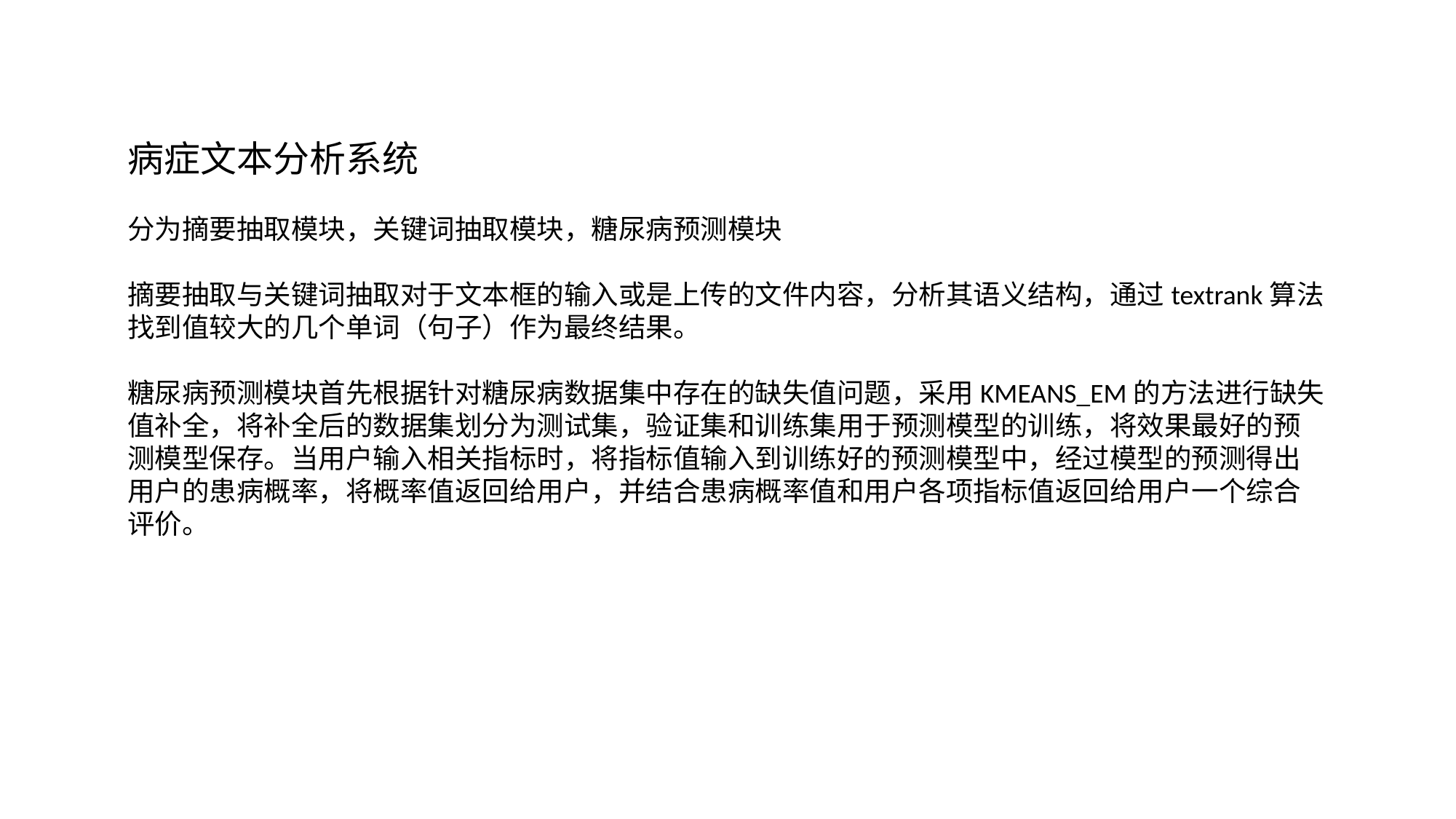

病症文本分析系统

分为摘要抽取模块，关键词抽取模块，糖尿病预测模块

摘要抽取与关键词抽取对于文本框的输入或是上传的文件内容，分析其语义结构，通过textrank算法找到值较大的几个单词（句子）作为最终结果。

糖尿病预测模块首先根据针对糖尿病数据集中存在的缺失值问题，采用KMEANS_EM的方法进行缺失值补全，将补全后的数据集划分为测试集，验证集和训练集用于预测模型的训练，将效果最好的预测模型保存。当用户输入相关指标时，将指标值输入到训练好的预测模型中，经过模型的预测得出用户的患病概率，将概率值返回给用户，并结合患病概率值和用户各项指标值返回给用户一个综合评价。